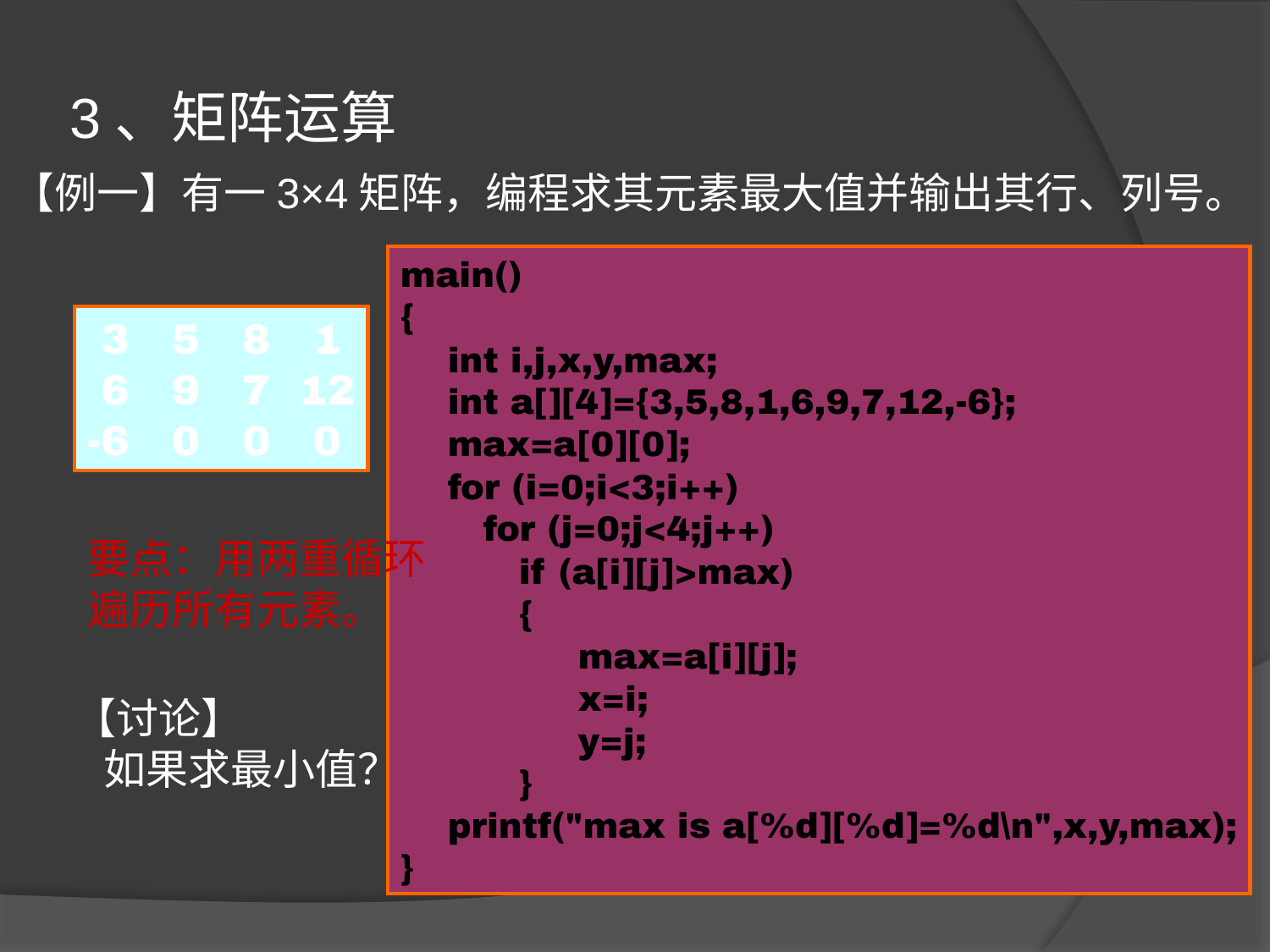

# 3、矩阵运算
【例一】有一3×4矩阵，编程求其元素最大值并输出其行、列号。
main()
{
    int i,j,x,y,max;
    int a[][4]={3,5,8,1,6,9,7,12,-6};
    max=a[0][0];
    for (i=0;i<3;i++)
       for (j=0;j<4;j++)
          if (a[i][j]>max)
          {
               max=a[i][j];
               x=i;
               y=j;
          }
    printf("max is a[%d][%d]=%d\n",x,y,max);
}
 3   5   8   1
 6   9   7  12
-6   0   0   0
要点：用两重循环遍历所有元素。
【讨论】
  如果求最小值？